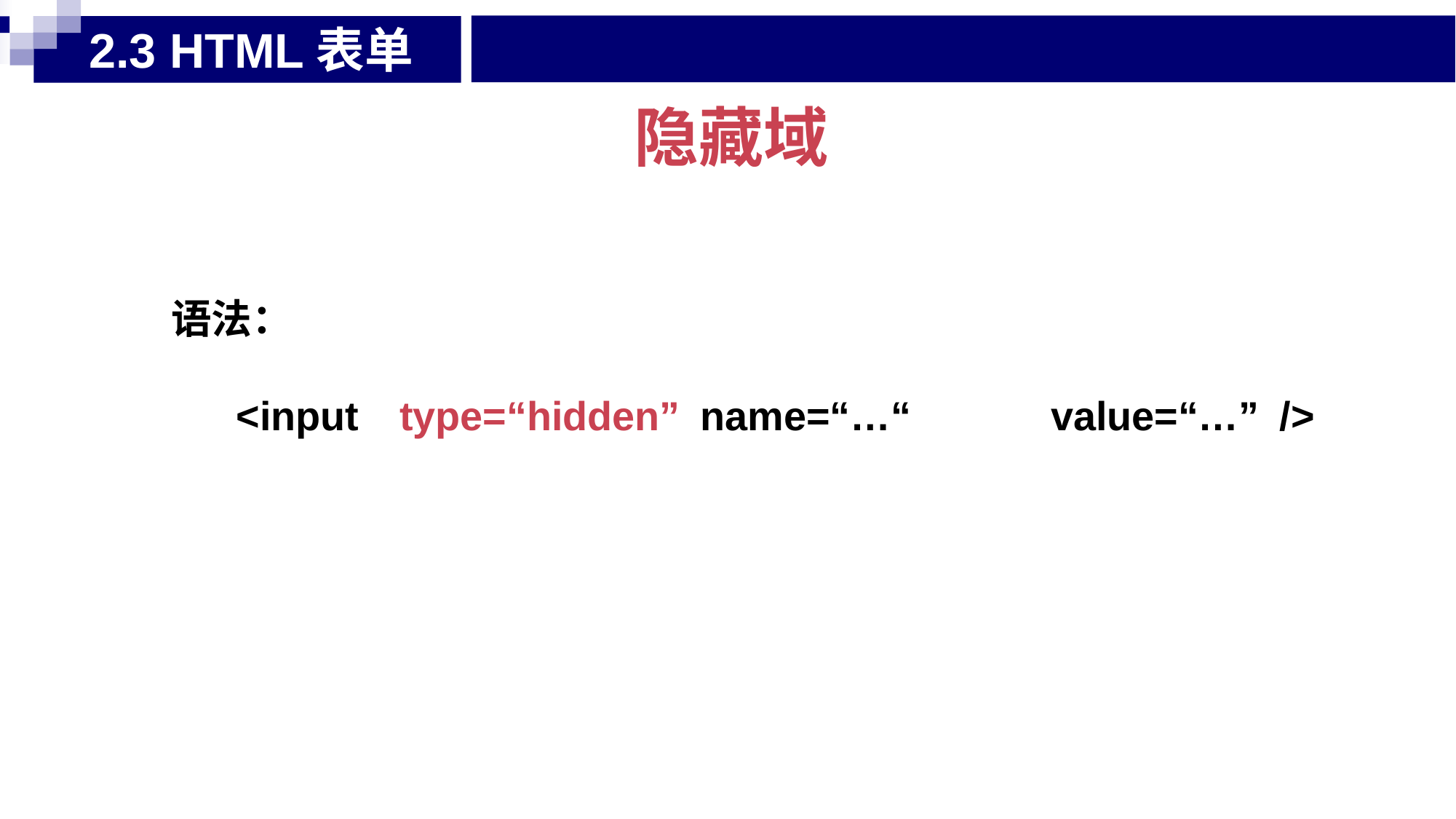

2.3 HTML表单

	隐藏域

语法：
<input    type=“hidden”  name=“…“
value=“…”  />